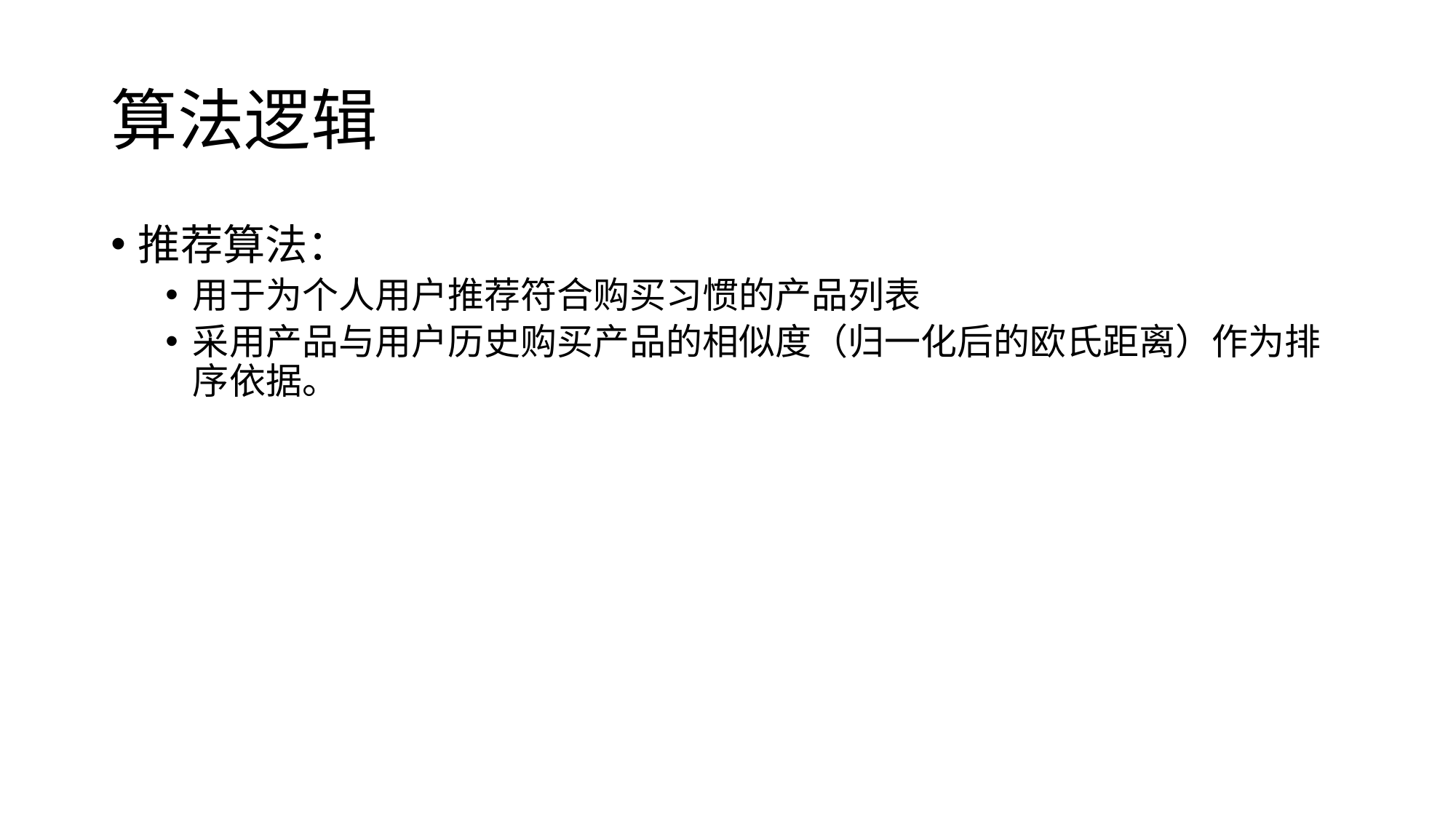

# 算法逻辑
推荐算法：
用于为个人用户推荐符合购买习惯的产品列表
采用产品与用户历史购买产品的相似度（归一化后的欧氏距离）作为排序依据。